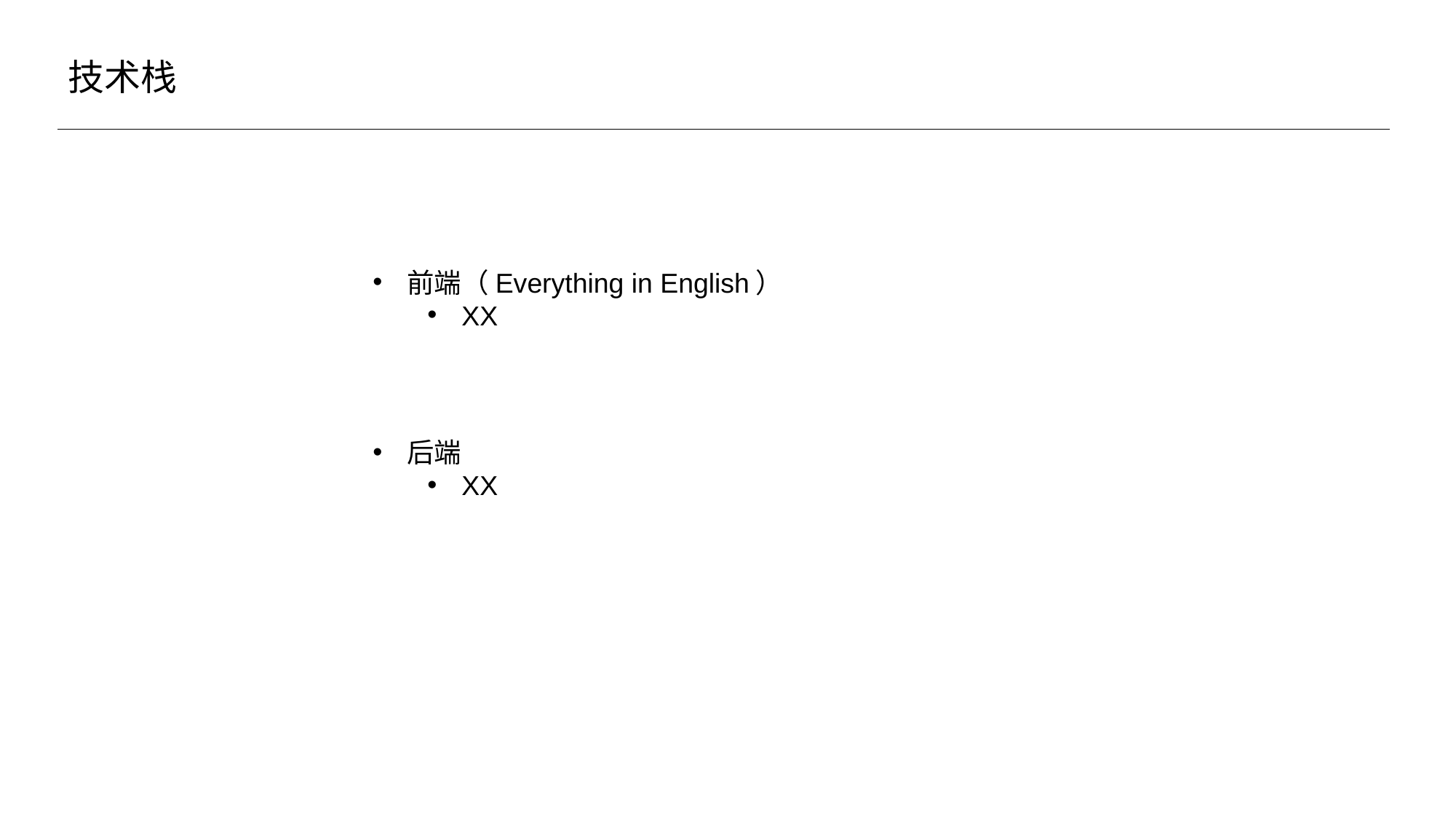

技术栈
前端（Everything in English）
XX
后端
XX